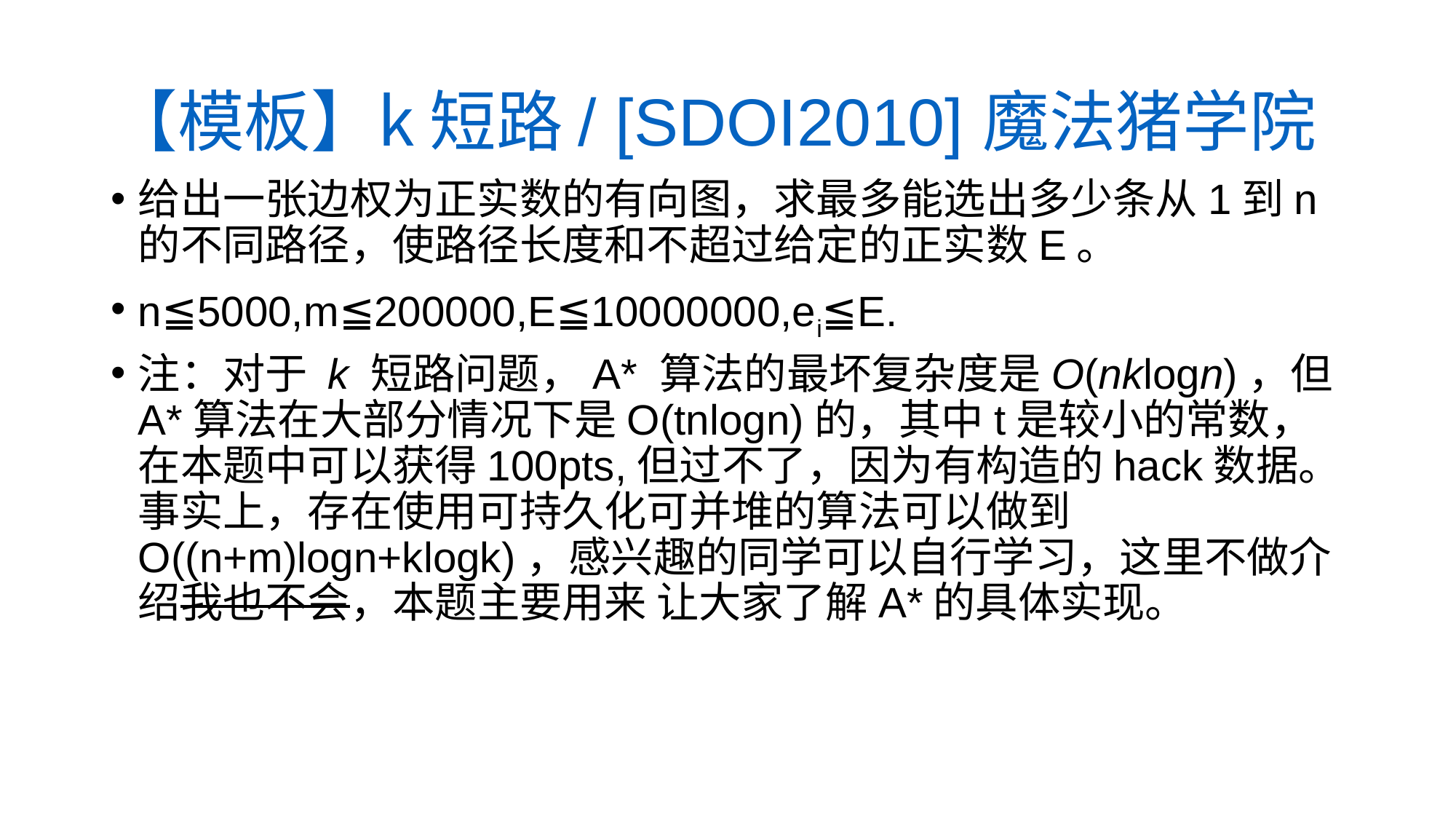

# 【模板】k 短路 / [SDOI2010] 魔法猪学院
给出一张边权为正实数的有向图，求最多能选出多少条从1到n的不同路径，使路径长度和不超过给定的正实数E。
n≦5000,m≦200000,E≦10000000,ei≦E.
注：对于 k 短路问题，A* 算法的最坏复杂度是O(nklogn)，但A*算法在大部分情况下是O(tnlogn)的，其中t是较小的常数，在本题中可以获得100pts,但过不了，因为有构造的hack数据。事实上，存在使用可持久化可并堆的算法可以做到O((n+m)logn+klogk)，感兴趣的同学可以自行学习，这里不做介绍我也不会，本题主要用来 让大家了解A*的具体实现。